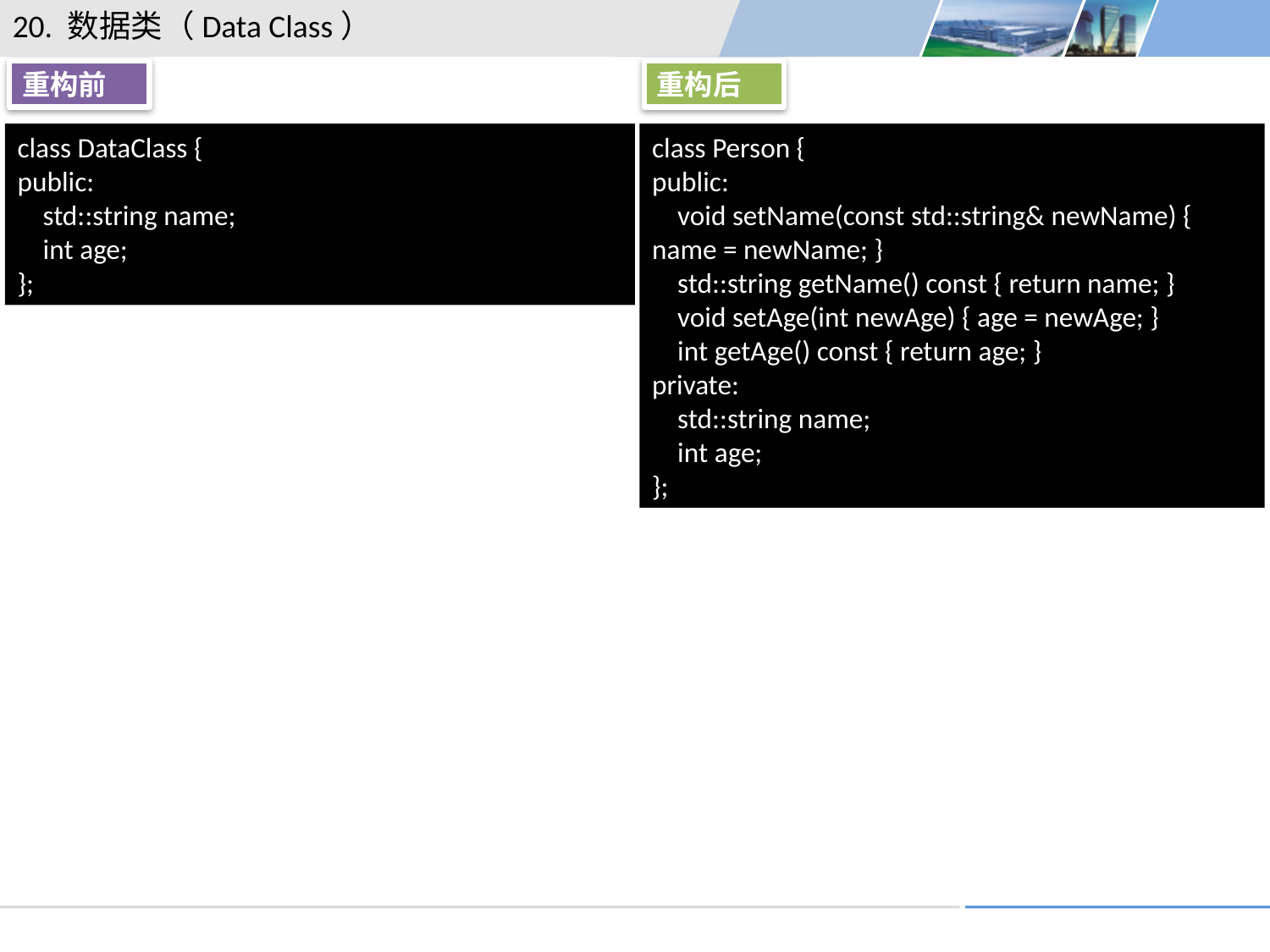

20. 数据类（Data Class）
重构前
重构后
class DataClass {
public:
    std::string name;
    int age;
};
class Person {
public:
    void setName(const std::string& newName) {
name = newName; }
    std::string getName() const { return name; }
    void setAge(int newAge) { age = newAge; }
    int getAge() const { return age; }
private:
    std::string name;
    int age;
};